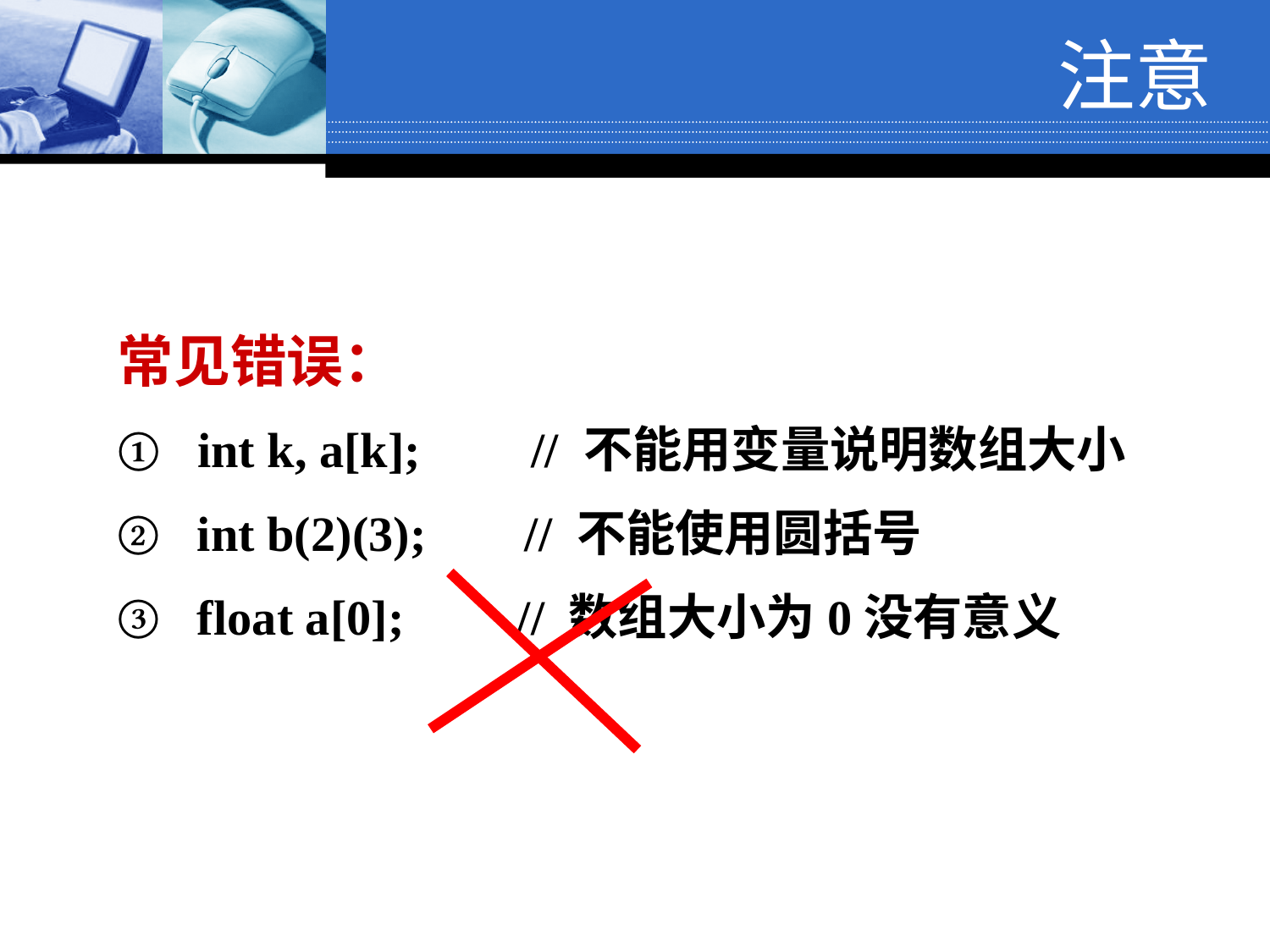

注意
常见错误：
①   int k, a[k];         // 不能用变量说明数组大小
②   int b(2)(3);        // 不能使用圆括号
③   float a[0];	        // 数组大小为0没有意义